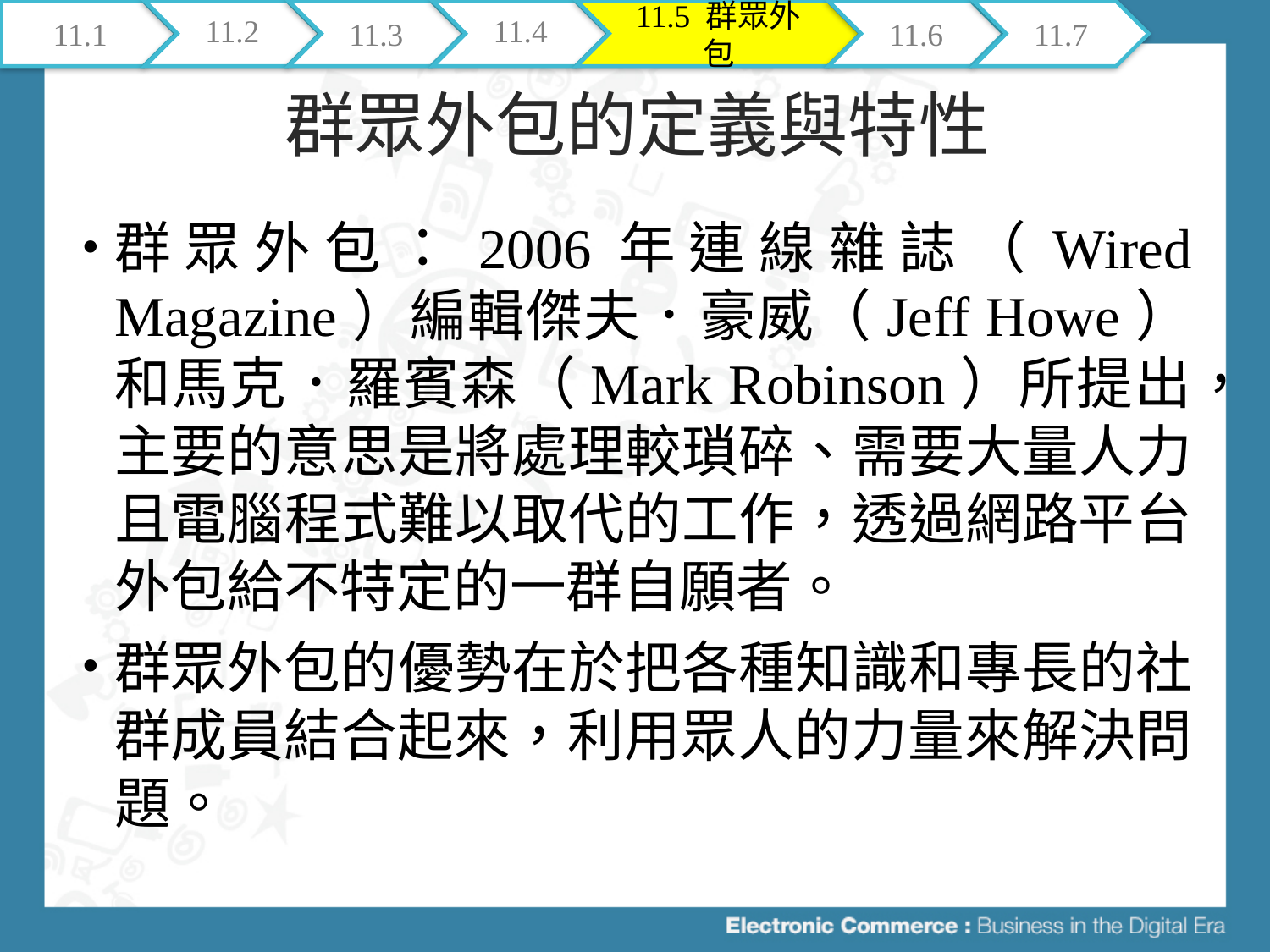

11.1
11.2
11.3
11.4
11.5 群眾外包
11.6
11.7
# 群眾外包的定義與特性
群眾外包：2006年連線雜誌（Wired Magazine）編輯傑夫．豪威（Jeff Howe）和馬克．羅賓森（Mark Robinson）所提出，主要的意思是將處理較瑣碎、需要大量人力且電腦程式難以取代的工作，透過網路平台外包給不特定的一群自願者。
群眾外包的優勢在於把各種知識和專長的社群成員結合起來，利用眾人的力量來解決問題。